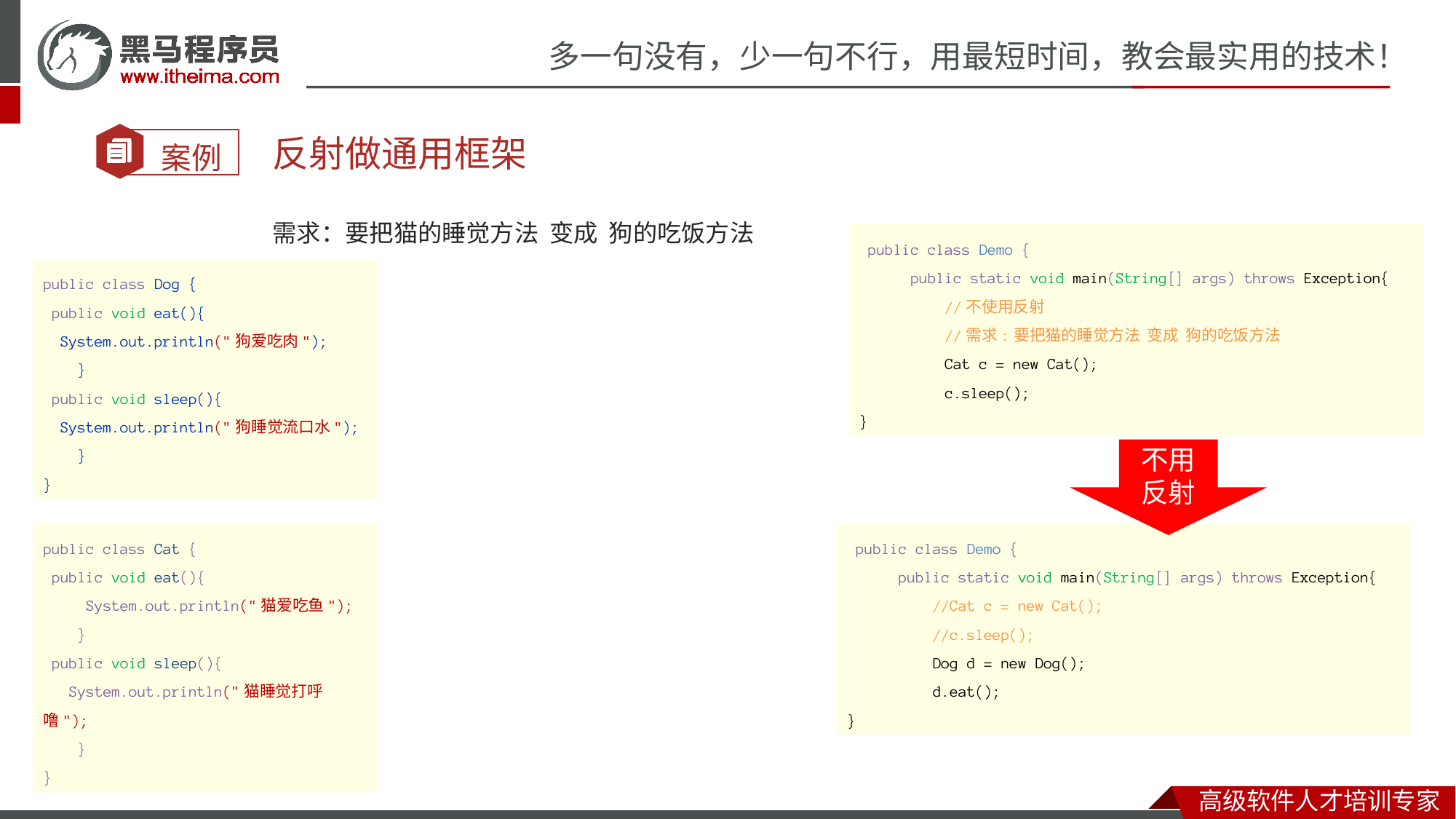

反射做通用框架
需求：要把猫的睡觉方法  变成  狗的吃饭方法
 public class Demo {
      public static void main(String[] args) throws Exception{
          //不使用反射
          //需求:要把猫的睡觉方法  变成  狗的吃饭方法
          Cat c = new Cat();
          c.sleep();
}
public class Dog {
 public void eat(){
  System.out.println("狗爱吃肉");
    }
 public void sleep(){
  System.out.println("狗睡觉流口水");
    }
}
不用反射
public class Cat {
 public void eat(){
     System.out.println("猫爱吃鱼");
    }
 public void sleep(){
   System.out.println("猫睡觉打呼噜");
    }
}
 public class Demo {
      public static void main(String[] args) throws Exception{
          //Cat c = new Cat();
          //c.sleep();
          Dog d = new Dog();
          d.eat();
}